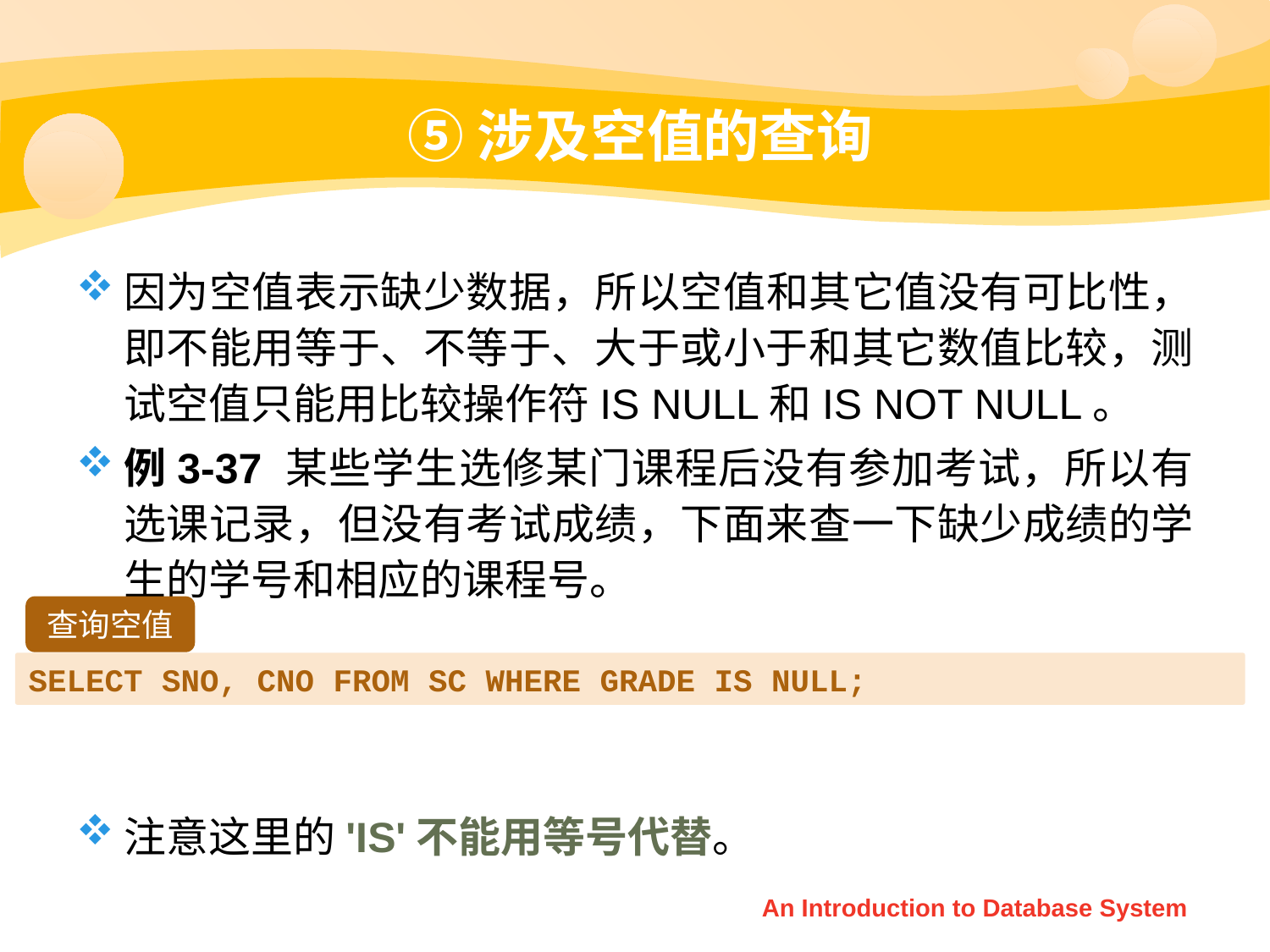

# ⑤涉及空值的查询
因为空值表示缺少数据，所以空值和其它值没有可比性，即不能用等于、不等于、大于或小于和其它数值比较，测试空值只能用比较操作符IS NULL和IS NOT NULL。
例3-37 某些学生选修某门课程后没有参加考试，所以有选课记录，但没有考试成绩，下面来查一下缺少成绩的学生的学号和相应的课程号。

注意这里的'IS'不能用等号代替。
查询空值
SELECT SNO, CNO FROM SC WHERE GRADE IS NULL;
An Introduction to Database System